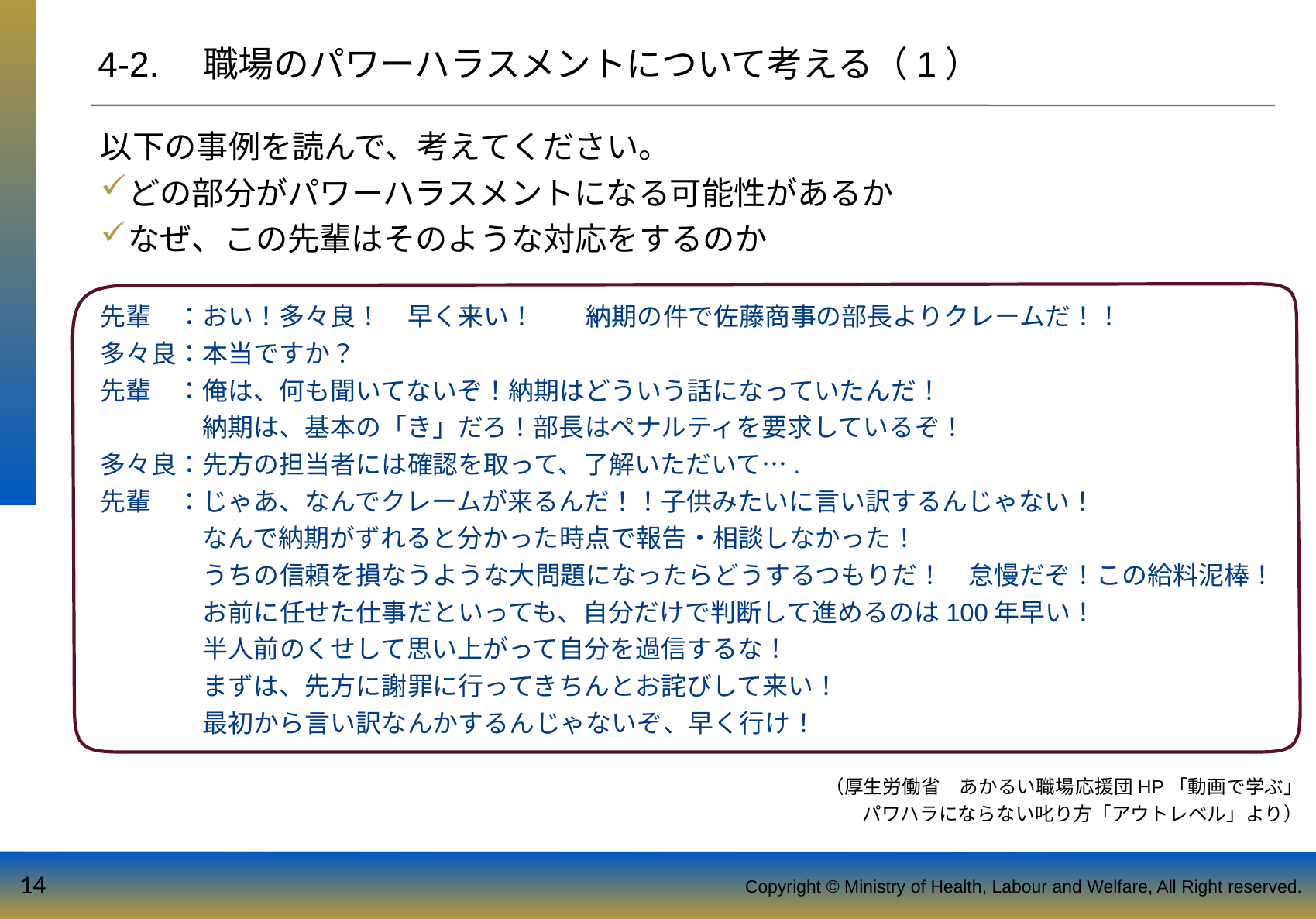

# 4-2.　職場のパワーハラスメントについて考える（1）
以下の事例を読んで、考えてください。
どの部分がパワーハラスメントになる可能性があるか
なぜ、この先輩はそのような対応をするのか

先輩　：おい！多々良！　早く来い！　　納期の件で佐藤商事の部長よりクレームだ！！
多々良：本当ですか？
先輩　：俺は、何も聞いてないぞ！納期はどういう話になっていたんだ！
　　　　納期は、基本の「き」だろ！部長はペナルティを要求しているぞ！
多々良：先方の担当者には確認を取って、了解いただいて….
先輩　：じゃあ、なんでクレームが来るんだ！！子供みたいに言い訳するんじゃない！
　　　　なんで納期がずれると分かった時点で報告・相談しなかった！
　　　　うちの信頼を損なうような大問題になったらどうするつもりだ！　怠慢だぞ！この給料泥棒！
　　　　お前に任せた仕事だといっても、自分だけで判断して進めるのは100年早い！
　　　　半人前のくせして思い上がって自分を過信するな！
　　　　まずは、先方に謝罪に行ってきちんとお詫びして来い！
　　　　最初から言い訳なんかするんじゃないぞ、早く行け！

　　　　　　　　　　　　　　　　　　　　　　　　　　　　　　　 （厚生労働省　あかるい職場応援団HP「動画で学ぶ」
パワハラにならない叱り方「アウトレベル」より）

14